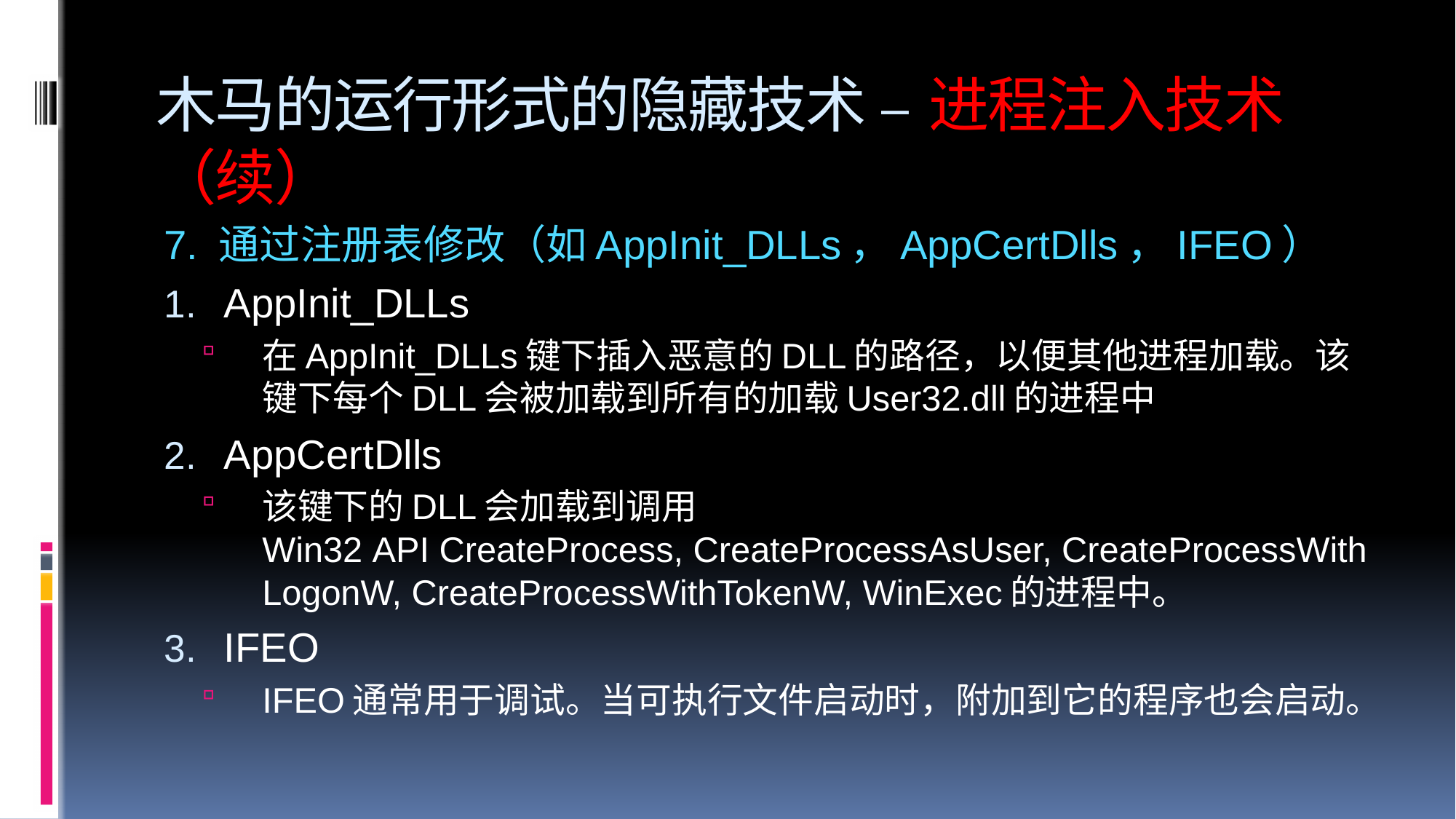

# 木马的运行形式的隐藏技术-进程注入技术（续）
7. 通过注册表修改（如AppInit_DLLs，AppCertDlls，IFEO）
AppInit_DLLs
在AppInit_DLLs键下插入恶意的DLL的路径，以便其他进程加载。该键下每个DLL会被加载到所有的加载User32.dll的进程中
AppCertDlls
该键下的DLL会加载到调用Win32 API CreateProcess, CreateProcessAsUser, CreateProcessWithLogonW, CreateProcessWithTokenW, WinExec的进程中。
IFEO
IFEO通常用于调试。当可执行文件启动时，附加到它的程序也会启动。